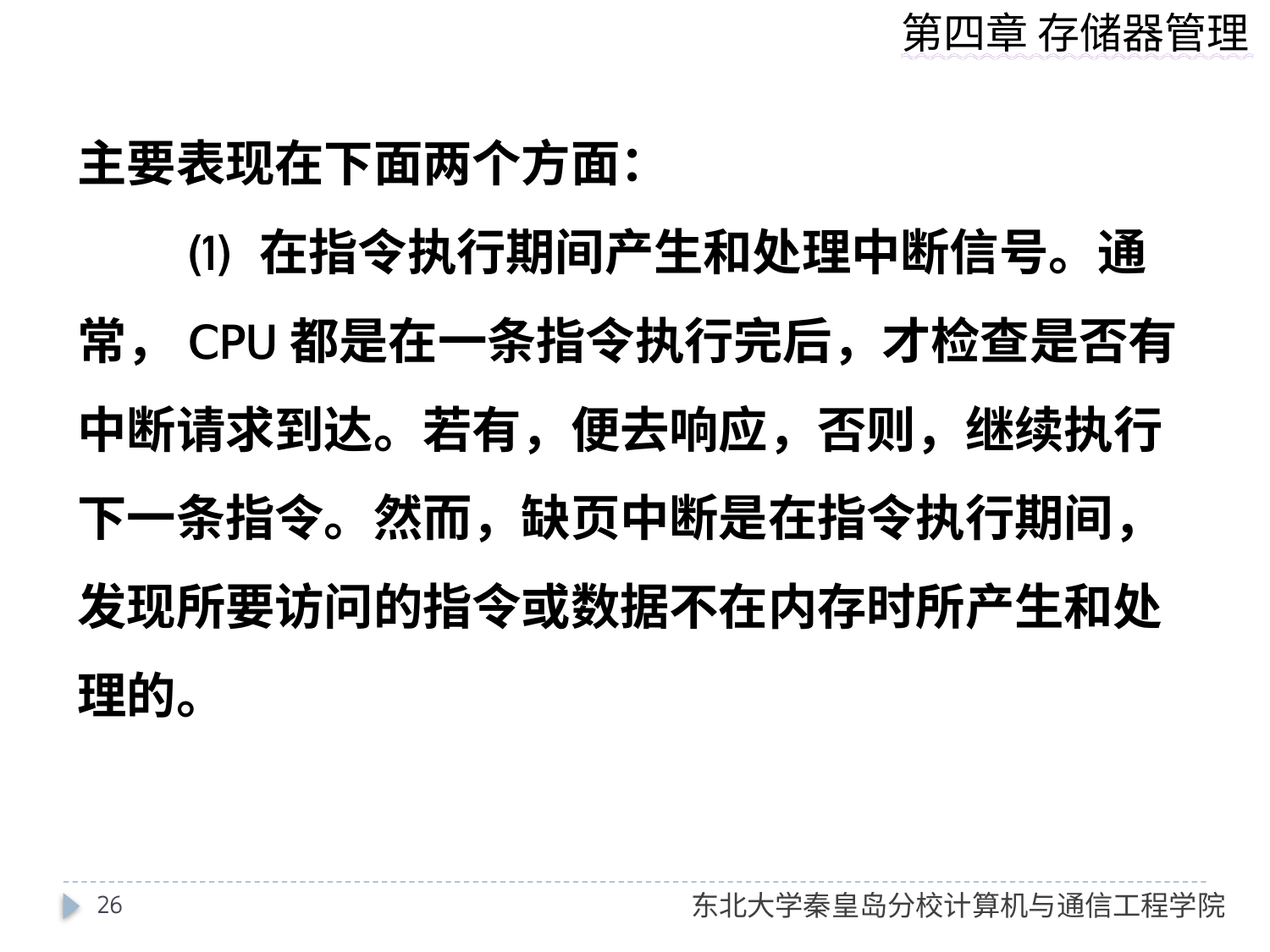

主要表现在下面两个方面：
　　(1) 在指令执行期间产生和处理中断信号。通常，CPU都是在一条指令执行完后，才检查是否有中断请求到达。若有，便去响应，否则，继续执行下一条指令。然而，缺页中断是在指令执行期间，发现所要访问的指令或数据不在内存时所产生和处理的。

26